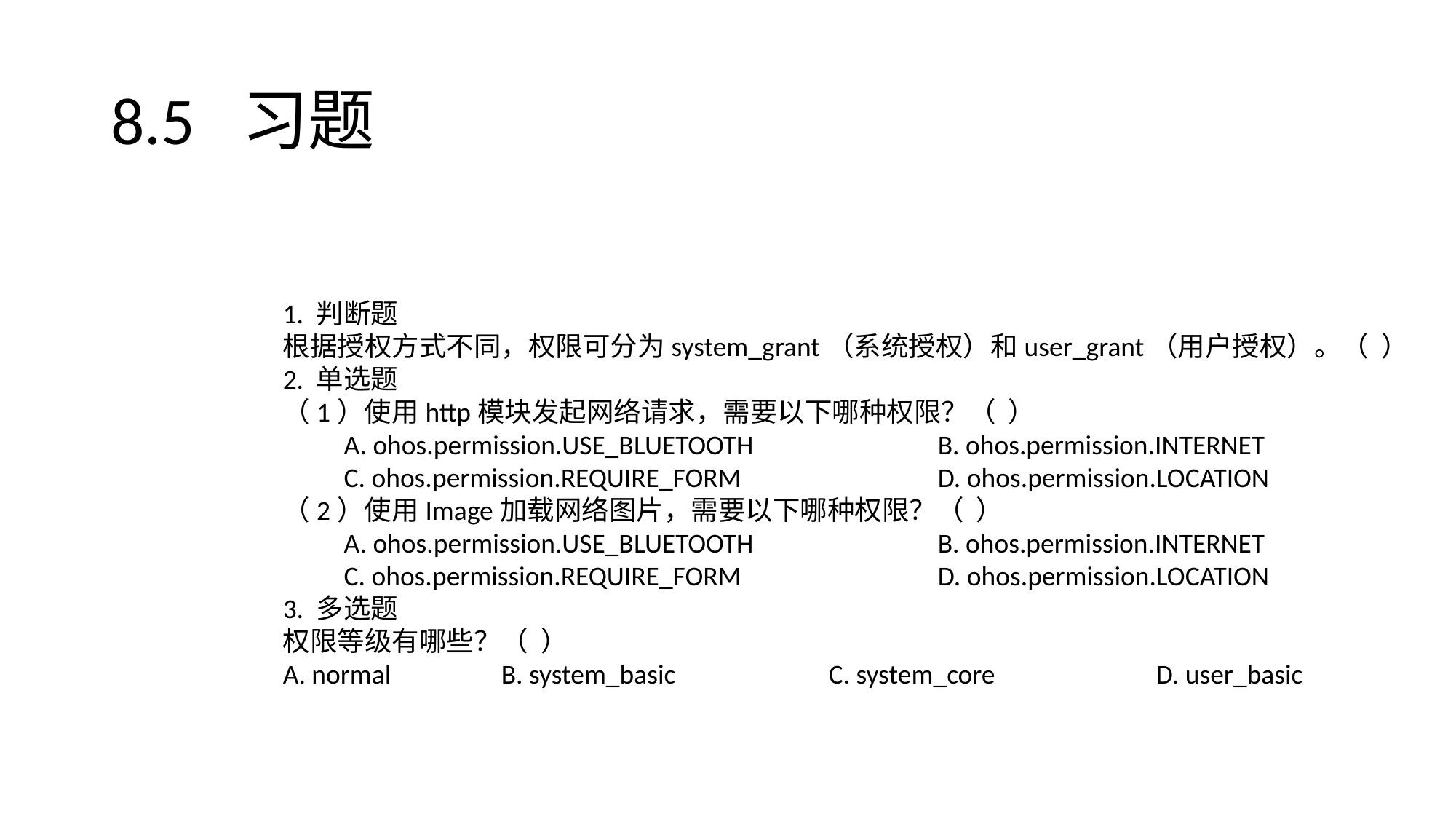

# 8.5  习题
1. 判断题
根据授权方式不同，权限可分为system_grant（系统授权）和user_grant（用户授权）。（  ）
2. 单选题
（1）使用http模块发起网络请求，需要以下哪种权限？（  ）
　　A. ohos.permission.USE_BLUETOOTH		B. ohos.permission.INTERNET
　　C. ohos.permission.REQUIRE_FORM		D. ohos.permission.LOCATION
（2）使用Image加载网络图片，需要以下哪种权限？（  ）
　　A. ohos.permission.USE_BLUETOOTH		B. ohos.permission.INTERNET
　　C. ohos.permission.REQUIRE_FORM		D. ohos.permission.LOCATION
3. 多选题
权限等级有哪些？（  ）
A. normal		B. system_basic		C. system_core		D. user_basic